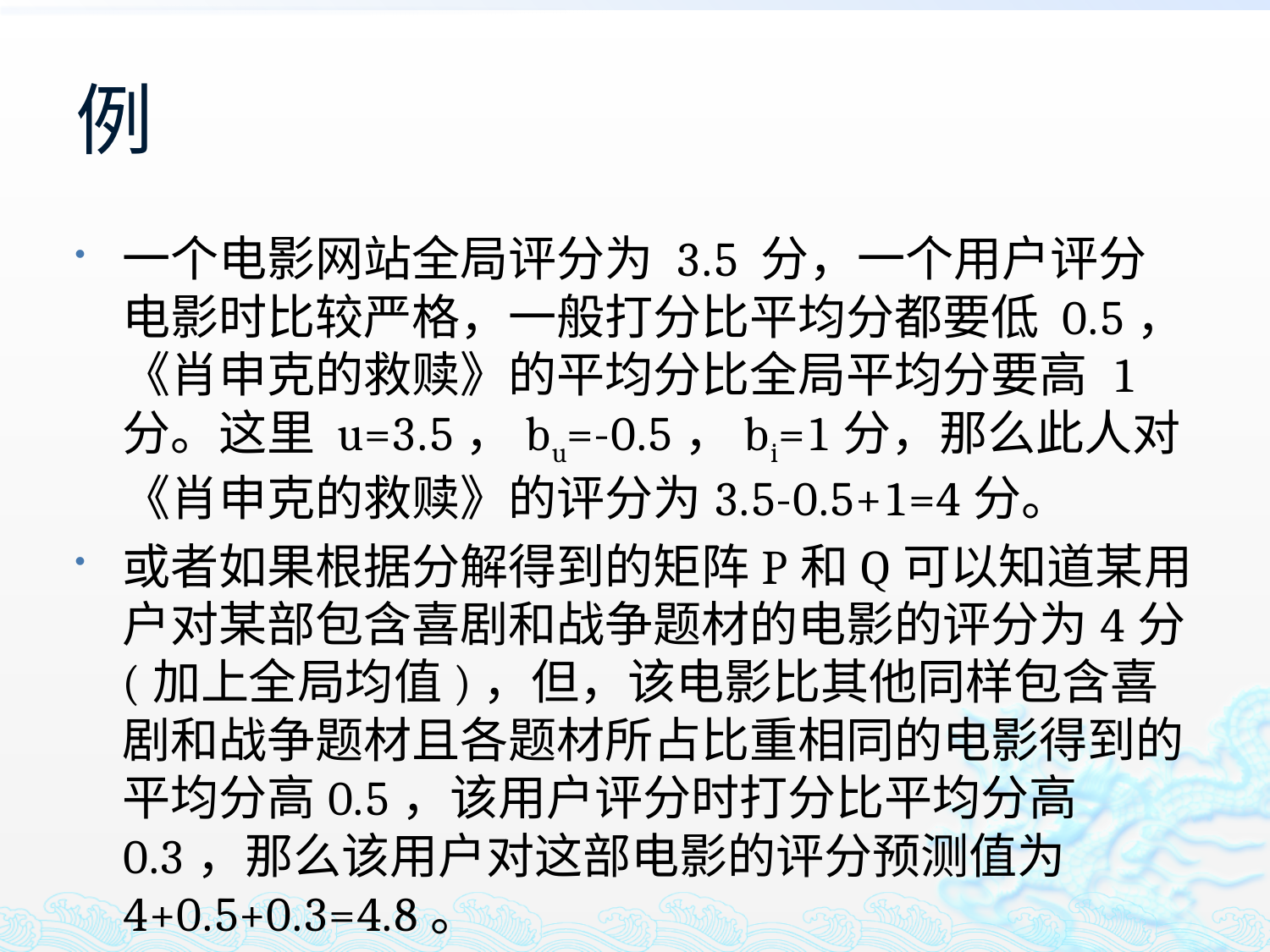

# 例
一个电影网站全局评分为 3.5 分，一个用户评分电影时比较严格，一般打分比平均分都要低 0.5，《肖申克的救赎》的平均分比全局平均分要高 1 分。这里 u=3.5，bu=-0.5，bi=1分，那么此人对《肖申克的救赎》的评分为3.5-0.5+1=4分。
或者如果根据分解得到的矩阵P和Q可以知道某用户对某部包含喜剧和战争题材的电影的评分为4分(加上全局均值)，但，该电影比其他同样包含喜剧和战争题材且各题材所占比重相同的电影得到的平均分高0.5，该用户评分时打分比平均分高0.3，那么该用户对这部电影的评分预测值为4+0.5+0.3=4.8。